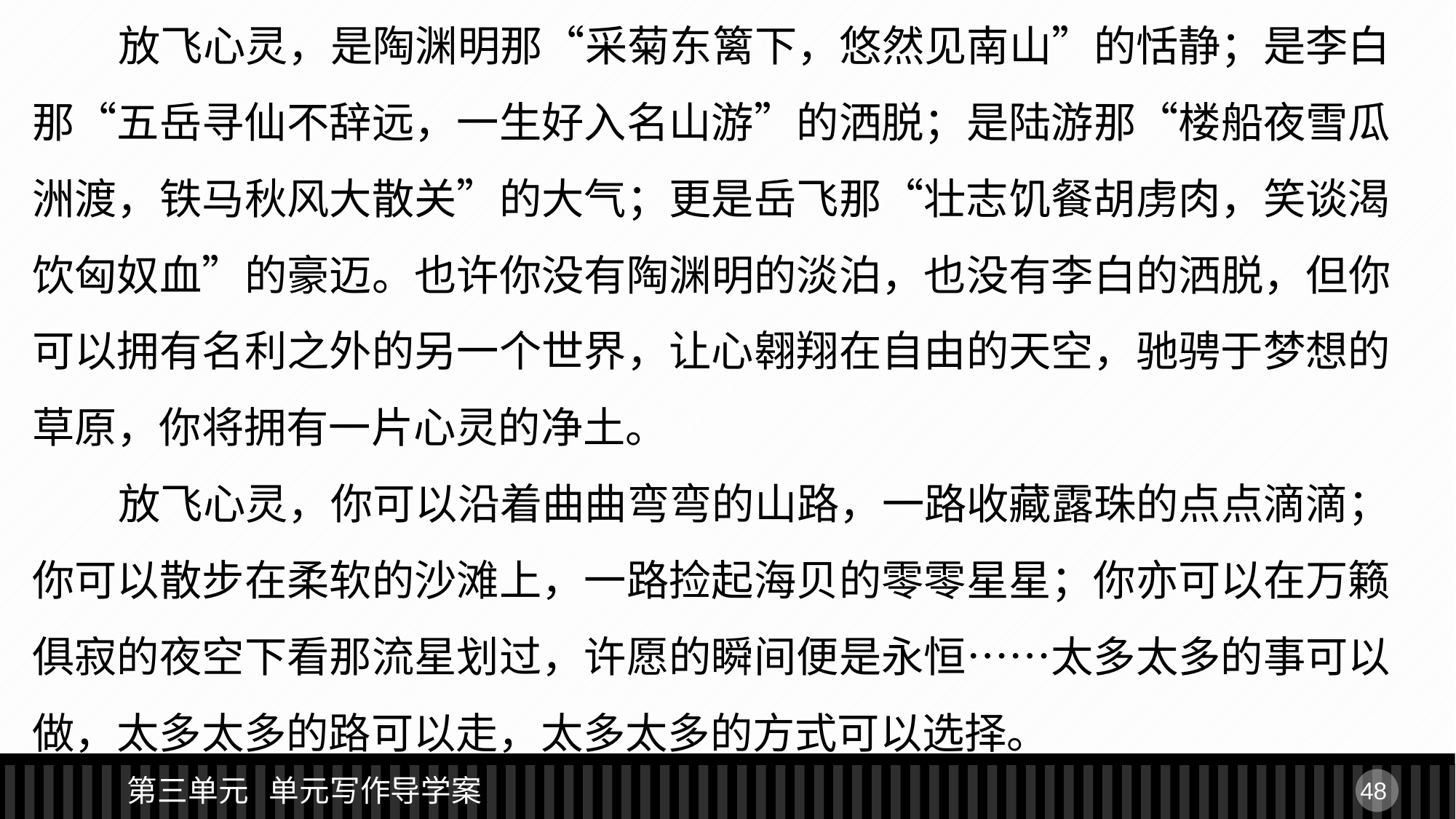

放飞心灵，是陶渊明那“采菊东篱下，悠然见南山”的恬静；是李白那“五岳寻仙不辞远，一生好入名山游”的洒脱；是陆游那“楼船夜雪瓜洲渡，铁马秋风大散关”的大气；更是岳飞那“壮志饥餐胡虏肉，笑谈渴饮匈奴血”的豪迈。也许你没有陶渊明的淡泊，也没有李白的洒脱，但你可以拥有名利之外的另一个世界，让心翱翔在自由的天空，驰骋于梦想的草原，你将拥有一片心灵的净土。
        放飞心灵，你可以沿着曲曲弯弯的山路，一路收藏露珠的点点滴滴；你可以散步在柔软的沙滩上，一路捡起海贝的零零星星；你亦可以在万籁俱寂的夜空下看那流星划过，许愿的瞬间便是永恒……太多太多的事可以做，太多太多的路可以走，太多太多的方式可以选择。